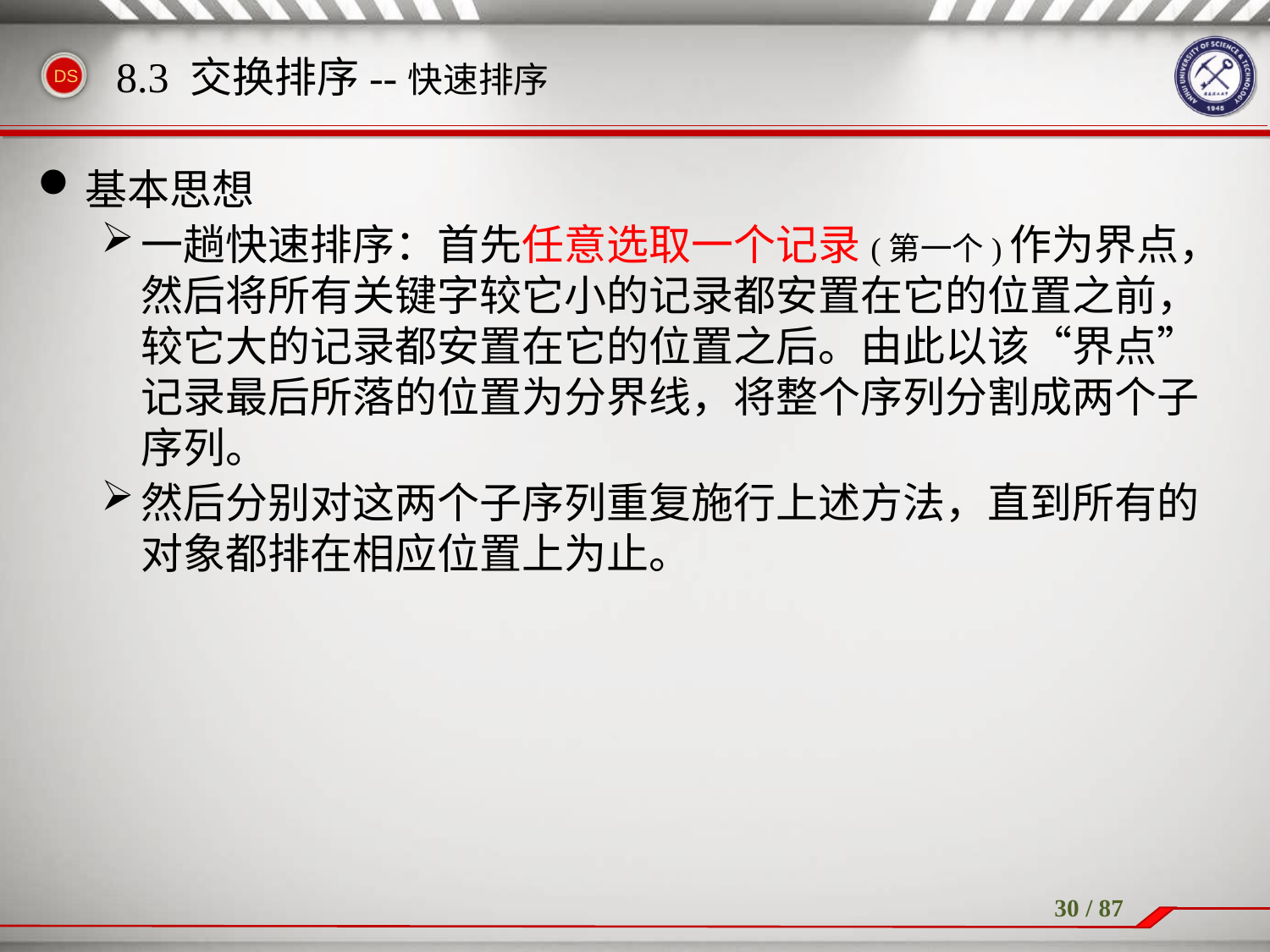

基本思想
一趟快速排序：首先任意选取一个记录(第一个)作为界点，然后将所有关键字较它小的记录都安置在它的位置之前，较它大的记录都安置在它的位置之后。由此以该“界点”记录最后所落的位置为分界线，将整个序列分割成两个子序列。
然后分别对这两个子序列重复施行上述方法，直到所有的对象都排在相应位置上为止。

8.3 交换排序--快速排序